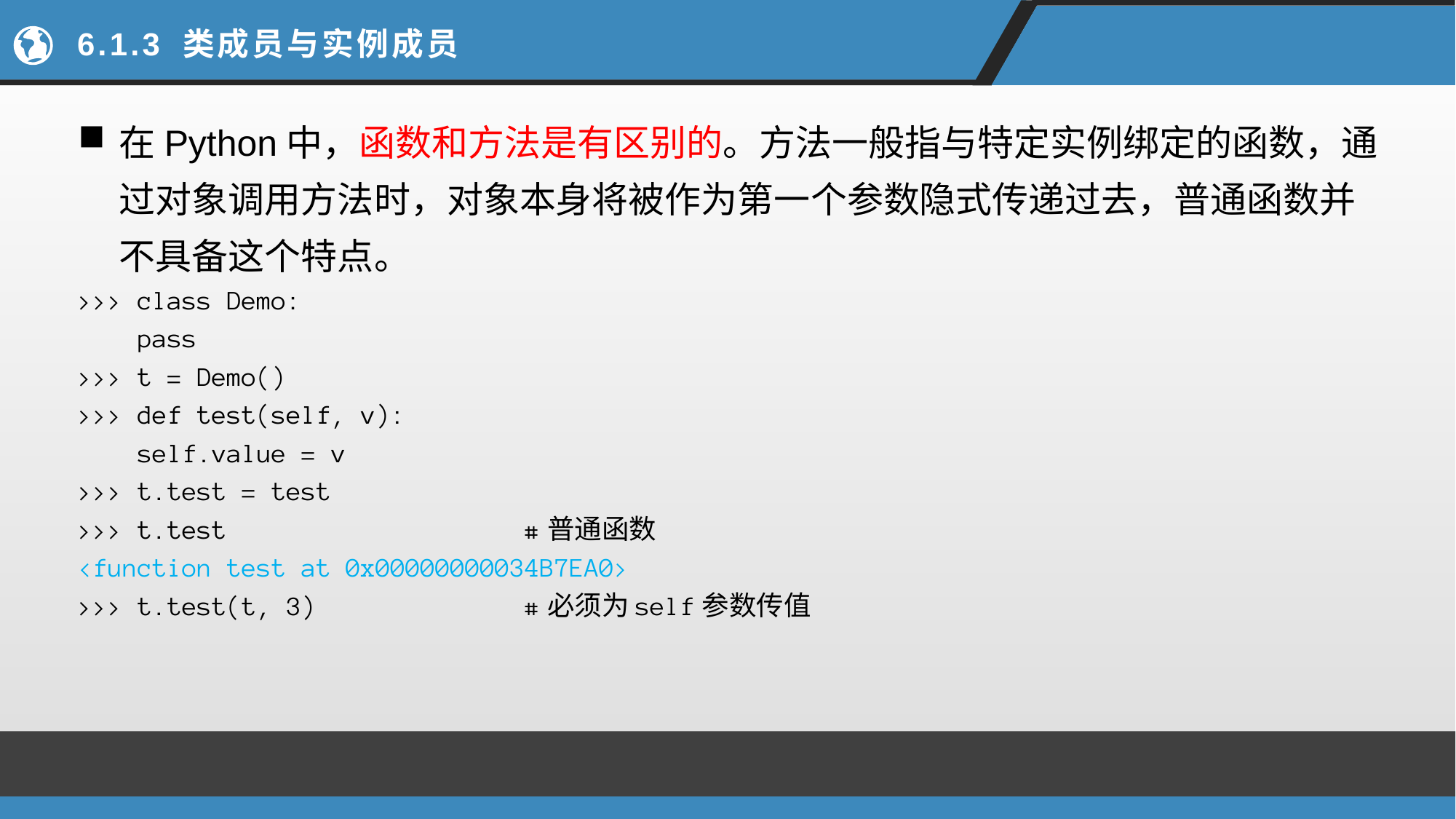

# 6.1.3 类成员与实例成员

在Python中，函数和方法是有区别的。方法一般指与特定实例绑定的函数，通过对象调用方法时，对象本身将被作为第一个参数隐式传递过去，普通函数并不具备这个特点。
>>> class Demo:
    pass
>>> t = Demo()
>>> def test(self, v):
    self.value = v
>>> t.test = test
>>> t.test                    #普通函数
<function test at 0x00000000034B7EA0>
>>> t.test(t, 3)              #必须为self参数传值
17